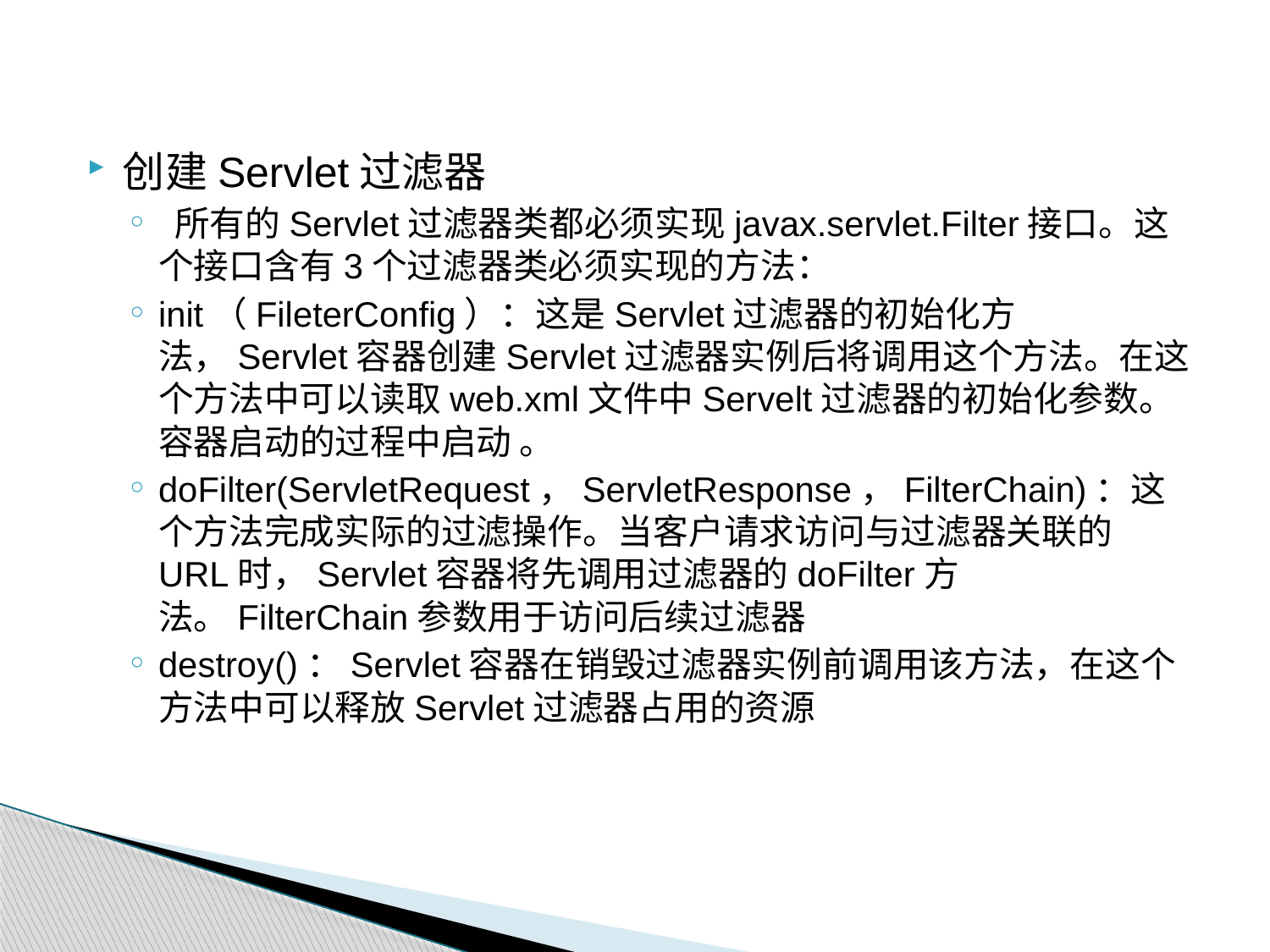

#
创建Servlet过滤器
 所有的Servlet过滤器类都必须实现javax.servlet.Filter接口。这个接口含有3个过滤器类必须实现的方法：
init（FileterConfig）：这是Servlet过滤器的初始化方法，Servlet容器创建Servlet过滤器实例后将调用这个方法。在这个方法中可以读取web.xml文件中Servelt过滤器的初始化参数。容器启动的过程中启动 。
doFilter(ServletRequest，ServletResponse，FilterChain)：这个方法完成实际的过滤操作。当客户请求访问与过滤器关联的URL时，Servlet容器将先调用过滤器的doFilter方法。FilterChain参数用于访问后续过滤器
destroy()：Servlet容器在销毁过滤器实例前调用该方法，在这个方法中可以释放Servlet过滤器占用的资源